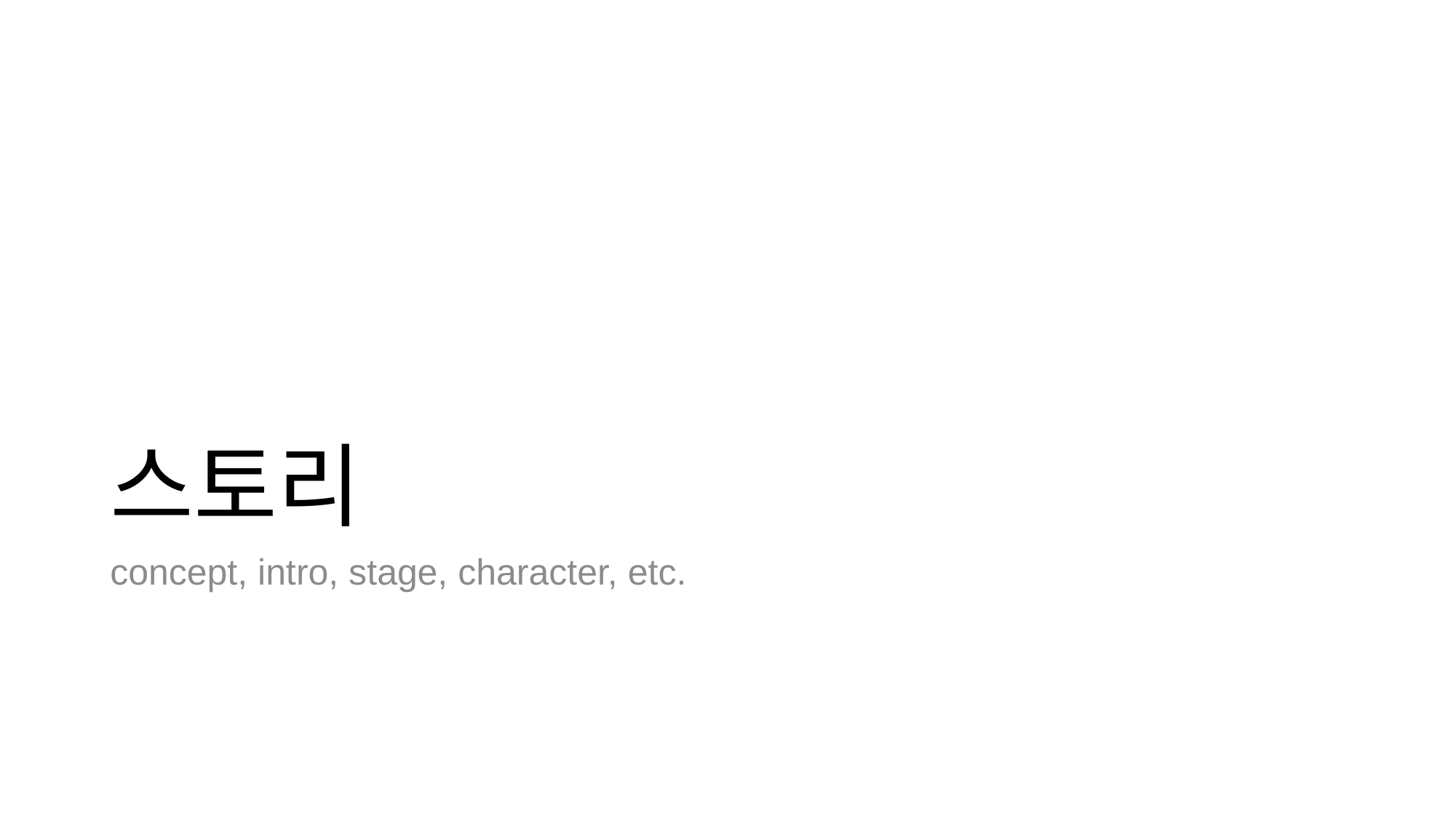

# 스토리
concept, intro, stage, character, etc.